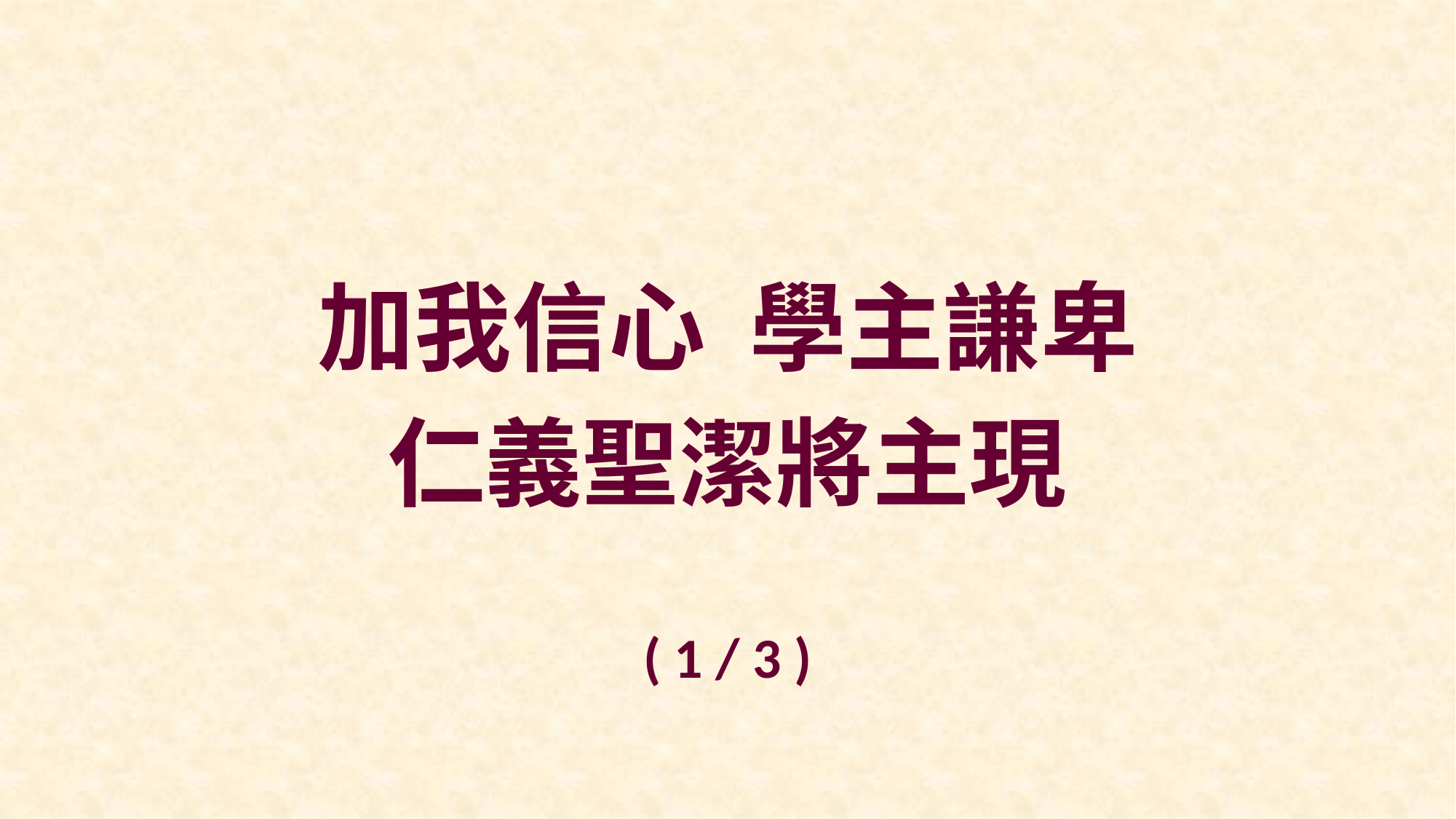

加我信心  學主謙卑
仁義聖潔將主現
( 1 / 3 )